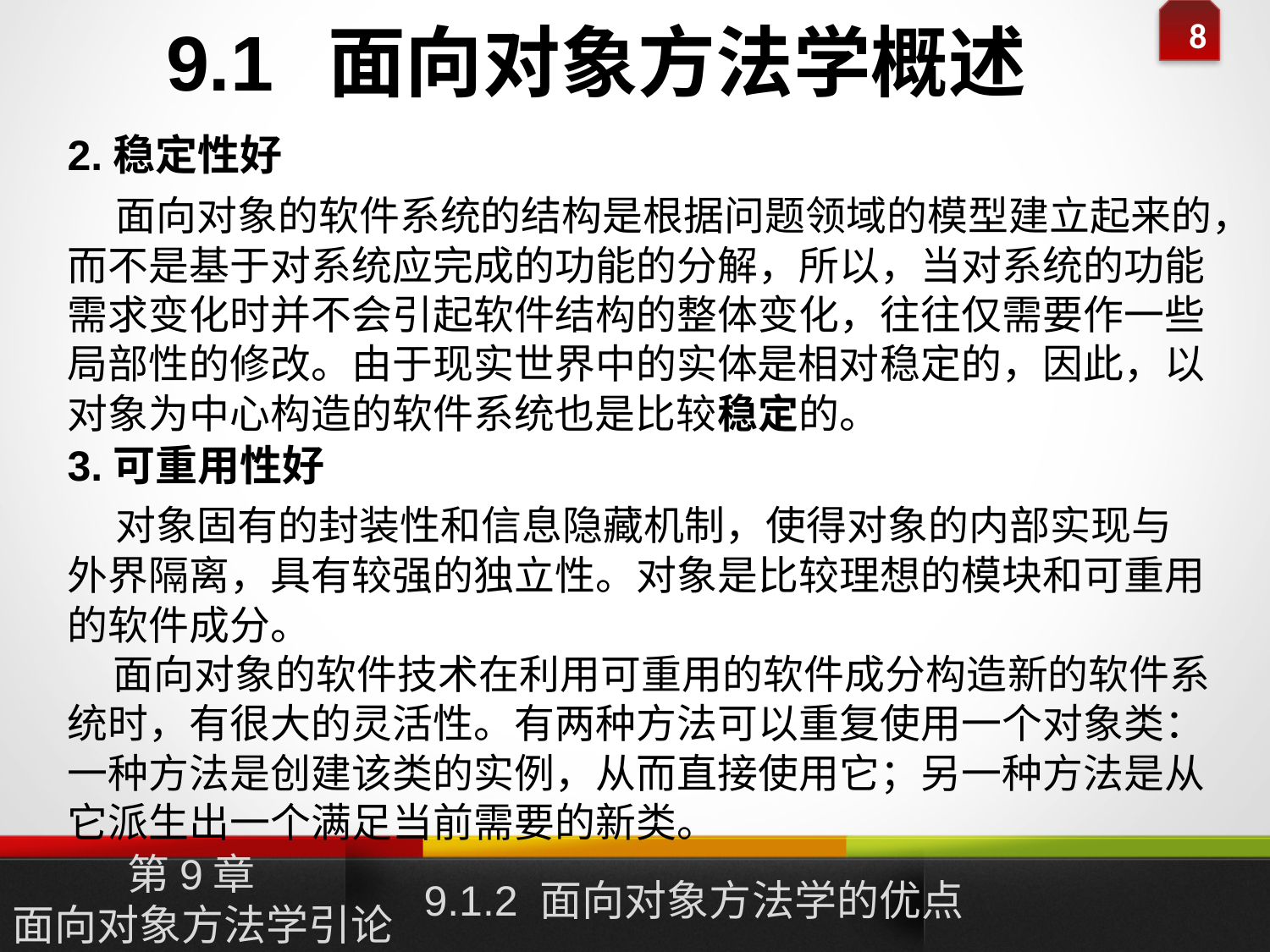

9.1  面向对象方法学概述
2.稳定性好
    面向对象的软件系统的结构是根据问题领域的模型建立起来的，而不是基于对系统应完成的功能的分解，所以，当对系统的功能需求变化时并不会引起软件结构的整体变化，往往仅需要作一些局部性的修改。由于现实世界中的实体是相对稳定的，因此，以对象为中心构造的软件系统也是比较稳定的。
3.可重用性好
    对象固有的封装性和信息隐藏机制，使得对象的内部实现与外界隔离，具有较强的独立性。对象是比较理想的模块和可重用的软件成分。
    面向对象的软件技术在利用可重用的软件成分构造新的软件系统时，有很大的灵活性。有两种方法可以重复使用一个对象类：一种方法是创建该类的实例，从而直接使用它；另一种方法是从它派生出一个满足当前需要的新类。
9.1.2 面向对象方法学的优点